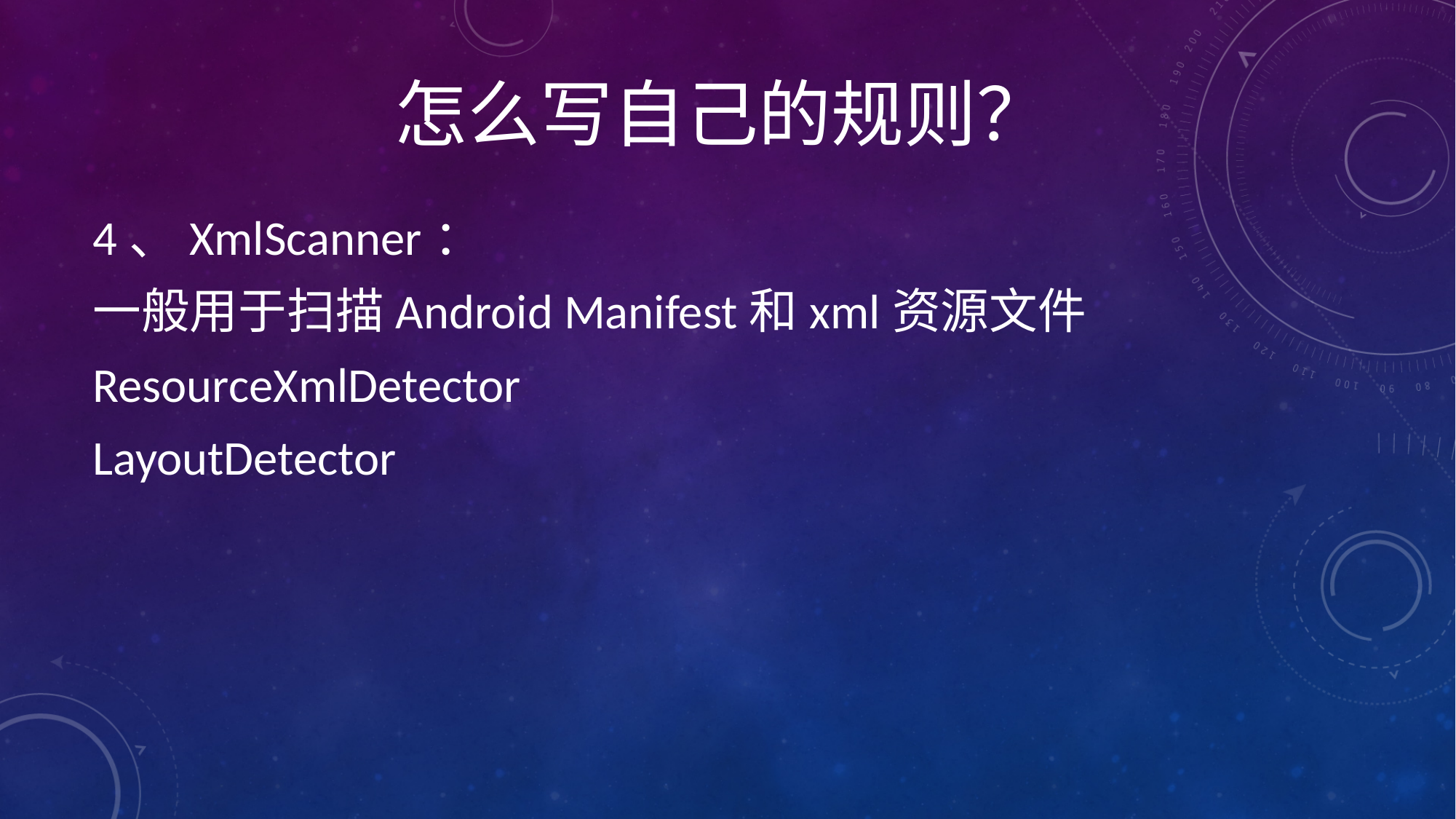

# 怎么写自己的规则？
4、XmlScanner：
一般用于扫描Android Manifest和xml资源文件
ResourceXmlDetector
LayoutDetector